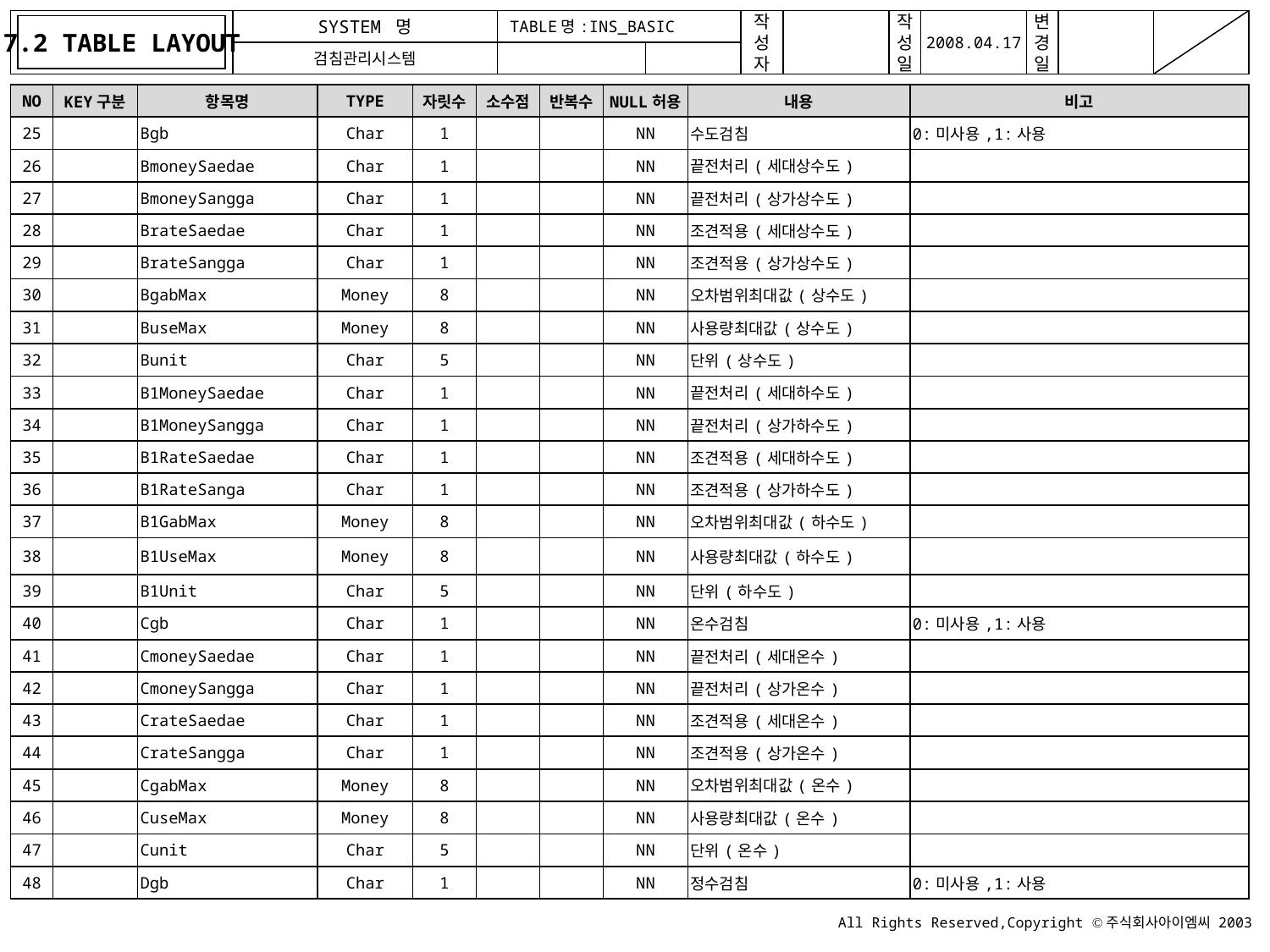

7.2 TABLE LAYOUT
TABLE명:INS_BASIC
| NO | KEY구분 | 항목명 | TYPE | 자릿수 | 소수점 | 반복수 | NULL허용 | 내용 | 비고 |
| --- | --- | --- | --- | --- | --- | --- | --- | --- | --- |
| 25 |  | Bgb | Char | 1 |  |  | NN | 수도검침 | 0:미사용,1:사용 |
| 26 |  | BmoneySaedae | Char | 1 |  |  | NN | 끝전처리(세대상수도) |  |
| 27 |  | BmoneySangga | Char | 1 |  |  | NN | 끝전처리(상가상수도) |  |
| 28 |  | BrateSaedae | Char | 1 |  |  | NN | 조견적용(세대상수도) |  |
| 29 |  | BrateSangga | Char | 1 |  |  | NN | 조견적용(상가상수도) |  |
| 30 |  | BgabMax | Money | 8 |  |  | NN | 오차범위최대값(상수도) |  |
| 31 |  | BuseMax | Money | 8 |  |  | NN | 사용량최대값(상수도) |  |
| 32 |  | Bunit | Char | 5 |  |  | NN | 단위(상수도) |  |
| 33 |  | B1MoneySaedae | Char | 1 |  |  | NN | 끝전처리(세대하수도) |  |
| 34 |  | B1MoneySangga | Char | 1 |  |  | NN | 끝전처리(상가하수도) |  |
| 35 |  | B1RateSaedae | Char | 1 |  |  | NN | 조견적용(세대하수도) |  |
| 36 |  | B1RateSanga | Char | 1 |  |  | NN | 조견적용(상가하수도) |  |
| 37 |  | B1GabMax | Money | 8 |  |  | NN | 오차범위최대값(하수도) |  |
| 38 |  | B1UseMax | Money | 8 |  |  | NN | 사용량최대값(하수도) |  |
| 39 |  | B1Unit | Char | 5 |  |  | NN | 단위(하수도) |  |
| 40 |  | Cgb | Char | 1 |  |  | NN | 온수검침 | 0:미사용,1:사용 |
| 41 |  | CmoneySaedae | Char | 1 |  |  | NN | 끝전처리(세대온수) |  |
| 42 |  | CmoneySangga | Char | 1 |  |  | NN | 끝전처리(상가온수) |  |
| 43 |  | CrateSaedae | Char | 1 |  |  | NN | 조견적용(세대온수) |  |
| 44 |  | CrateSangga | Char | 1 |  |  | NN | 조견적용(상가온수) |  |
| 45 |  | CgabMax | Money | 8 |  |  | NN | 오차범위최대값(온수) |  |
| 46 |  | CuseMax | Money | 8 |  |  | NN | 사용량최대값(온수) |  |
| 47 |  | Cunit | Char | 5 |  |  | NN | 단위(온수) |  |
| 48 |  | Dgb | Char | 1 |  |  | NN | 정수검침 | 0:미사용,1:사용 |